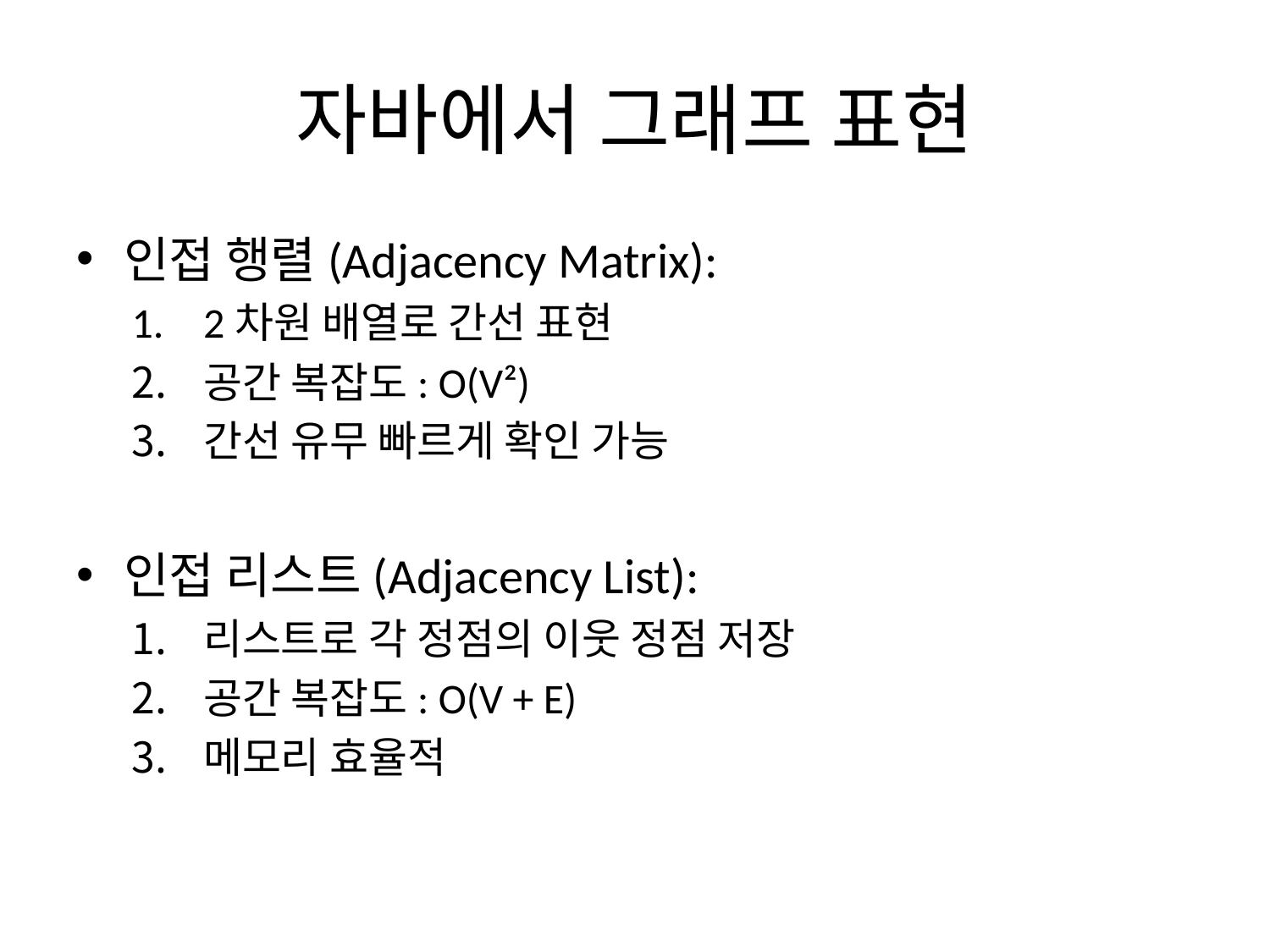

# 자바에서 그래프 표현
인접 행렬(Adjacency Matrix):
2차원 배열로 간선 표현
공간 복잡도: O(V²)
간선 유무 빠르게 확인 가능

인접 리스트(Adjacency List):
리스트로 각 정점의 이웃 정점 저장
공간 복잡도: O(V + E)
메모리 효율적